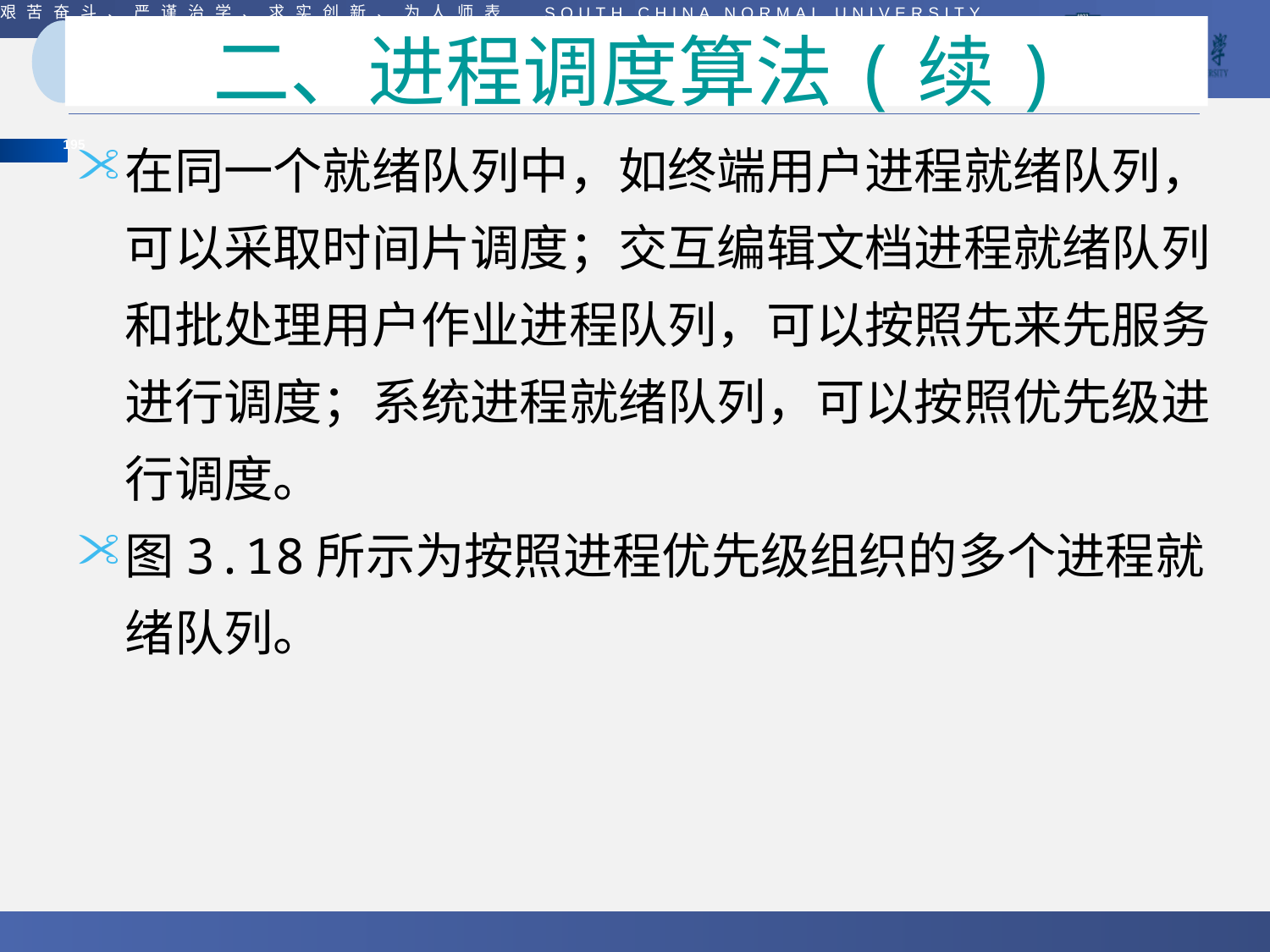

二、进程调度算法(续)
在同一个就绪队列中，如终端用户进程就绪队列，可以采取时间片调度；交互编辑文档进程就绪队列和批处理用户作业进程队列，可以按照先来先服务进行调度；系统进程就绪队列，可以按照优先级进行调度。
图3.18所示为按照进程优先级组织的多个进程就绪队列。

195